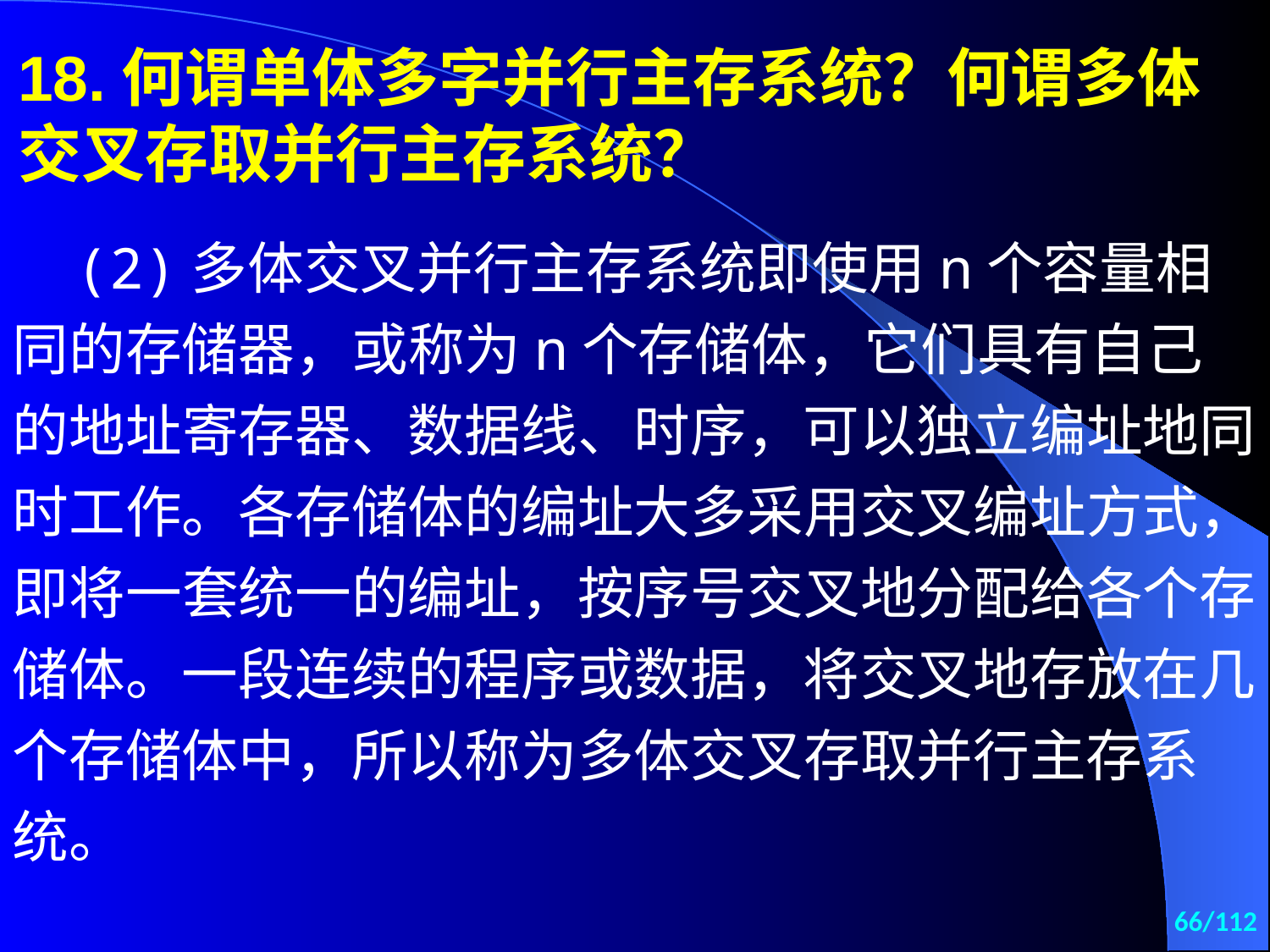

18.何谓单体多字并行主存系统？何谓多体交叉存取并行主存系统？
(2)多体交叉并行主存系统即使用n个容量相同的存储器，或称为n个存储体，它们具有自己的地址寄存器、数据线、时序，可以独立编址地同时工作。各存储体的编址大多采用交叉编址方式，即将一套统一的编址，按序号交叉地分配给各个存储体。一段连续的程序或数据，将交叉地存放在几个存储体中，所以称为多体交叉存取并行主存系统。
66/112